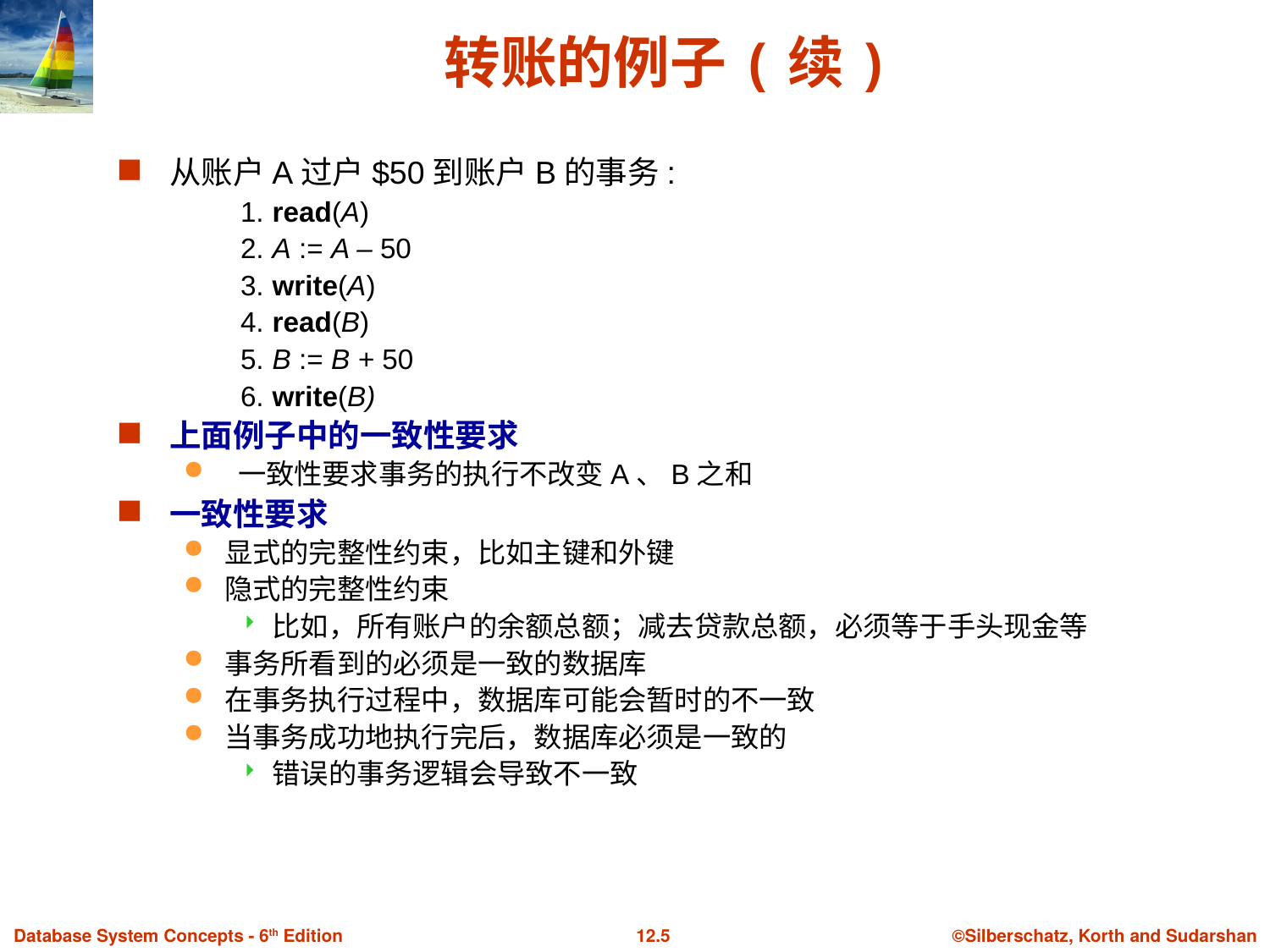

# 转账的例子(续)
从账户A过户$50到账户B的事务:
1.	read(A)
2.	A := A – 50
3.	write(A)
4.	read(B)
5.	B := B + 50
6.	write(B)
上面例子中的一致性要求
 一致性要求事务的执行不改变A、B之和
一致性要求
显式的完整性约束，比如主键和外键
隐式的完整性约束
比如，所有账户的余额总额；减去贷款总额，必须等于手头现金等
事务所看到的必须是一致的数据库
在事务执行过程中，数据库可能会暂时的不一致
当事务成功地执行完后，数据库必须是一致的
错误的事务逻辑会导致不一致